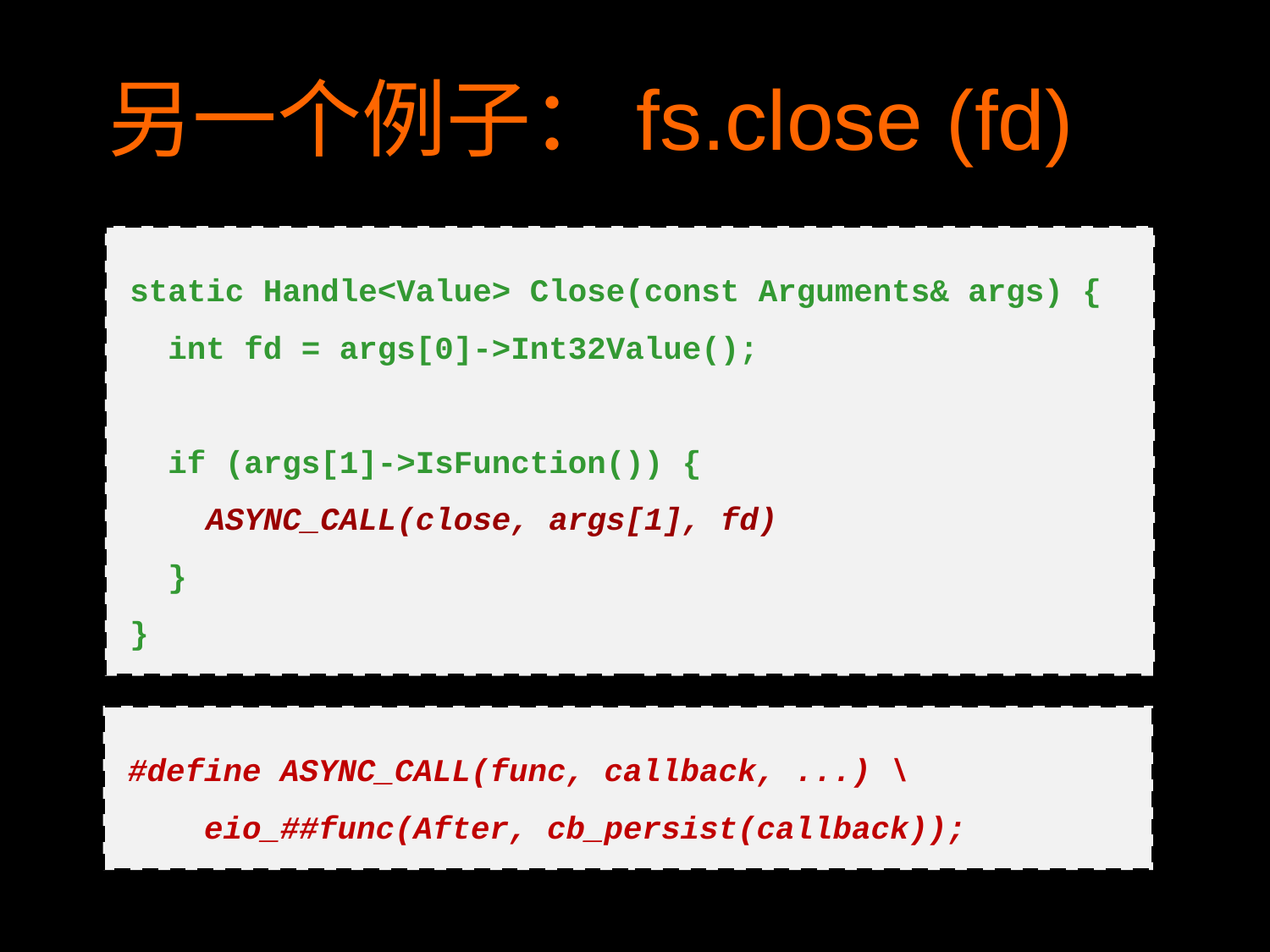

# 另一个例子：fs.close (fd)
static Handle<Value> Close(const Arguments& args) {
  int fd = args[0]->Int32Value();

  if (args[1]->IsFunction()) {
    ASYNC_CALL(close, args[1], fd)
  }
}
#define ASYNC_CALL(func, callback, ...) \
    eio_##func(After, cb_persist(callback));